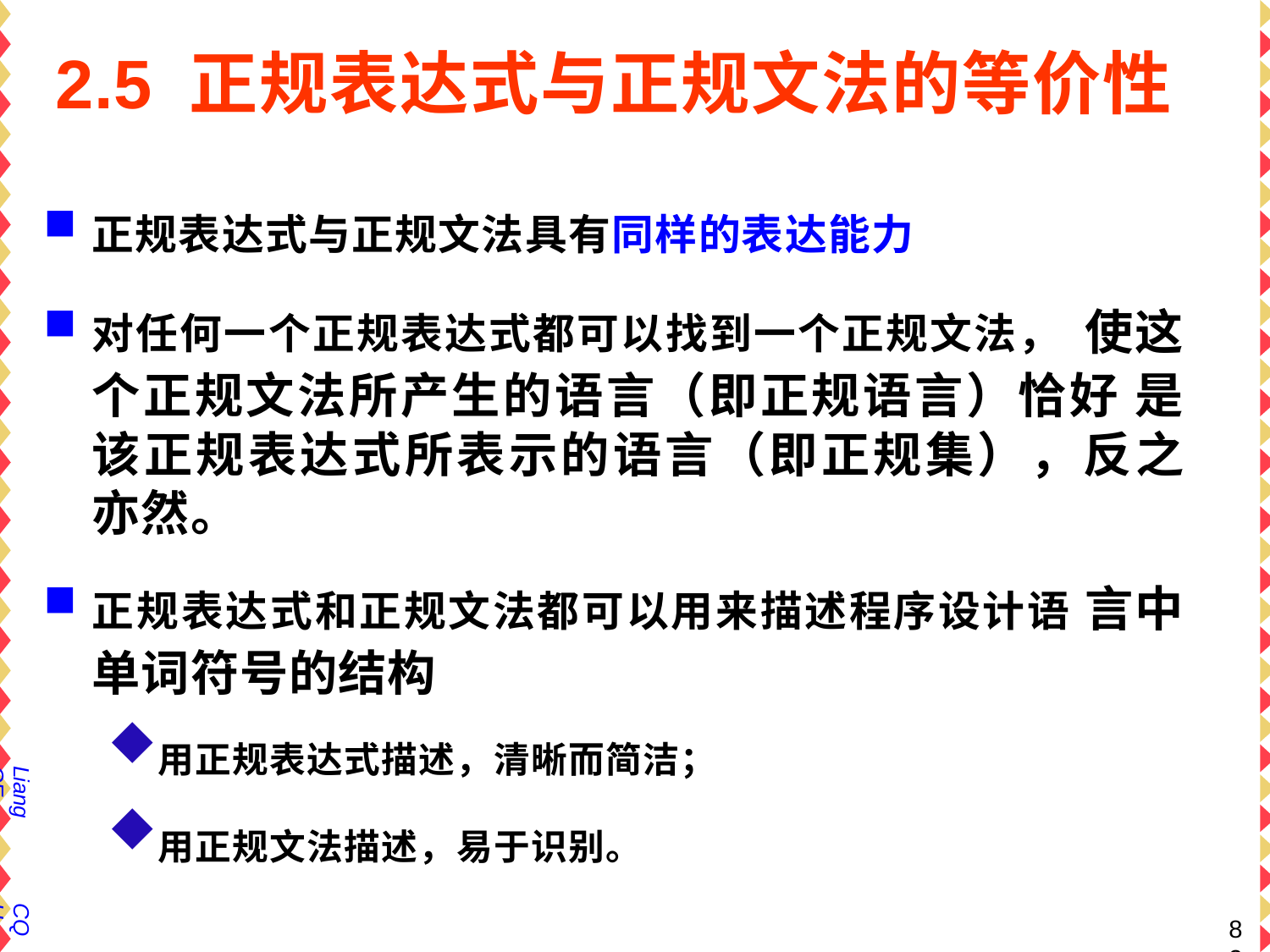

# 2.5 正规表达式与正规文法的等价性
正规表达式与正规文法具有同样的表达能力
对任何一个正规表达式都可以找到一个正规文法，  使这个正规文法所产生的语言（即正规语言）恰好 是该正规表达式所表示的语言（即正规集），反之 亦然。
正规表达式和正规文法都可以用来描述程序设计语 言中单词符号的结构
用正规表达式描述，清晰而简洁；
用正规文法描述，易于识别。
Liang GE
CQU
82